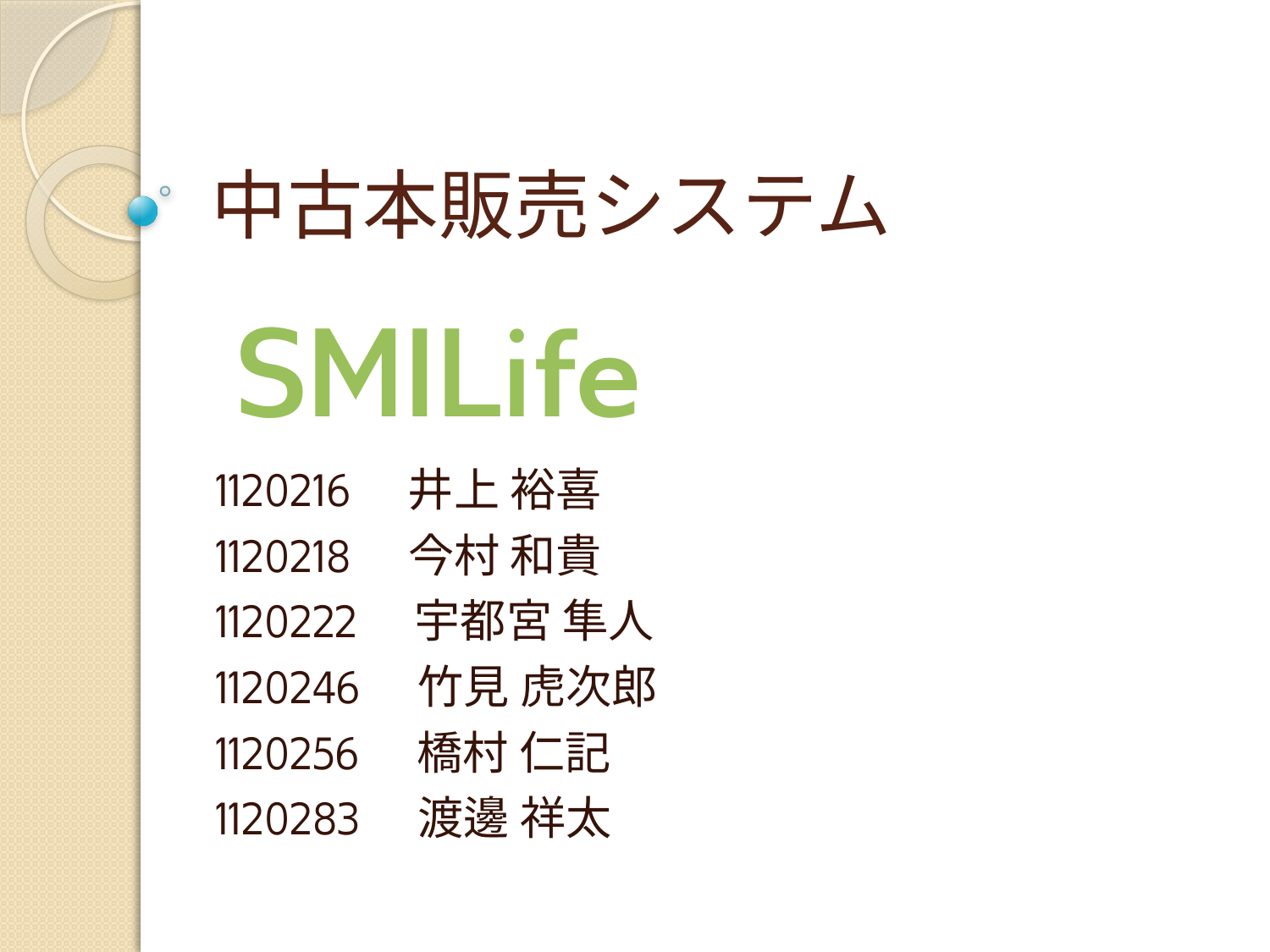

# 中古本販売システム
SMILife
1120216　井上 裕喜
1120218　今村 和貴
1120222　宇都宮 隼人
1120246　竹見 虎次郎
1120256　橋村 仁記
1120283　渡邊 祥太